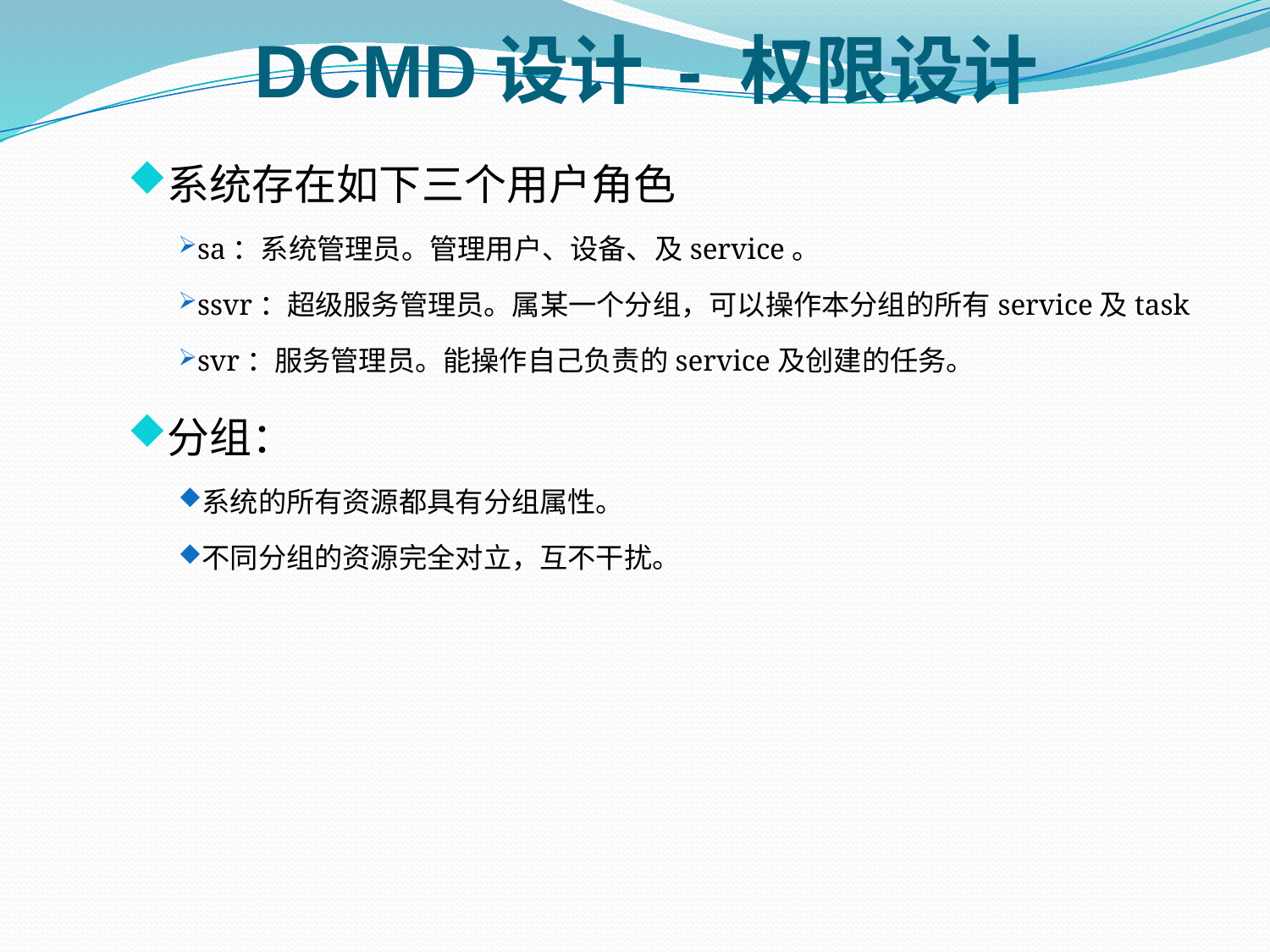

# DCMD设计 - 权限设计
系统存在如下三个用户角色
sa：系统管理员。管理用户、设备、及service。
ssvr：超级服务管理员。属某一个分组，可以操作本分组的所有service及task
svr：服务管理员。能操作自己负责的service及创建的任务。
分组：
系统的所有资源都具有分组属性。
不同分组的资源完全对立，互不干扰。